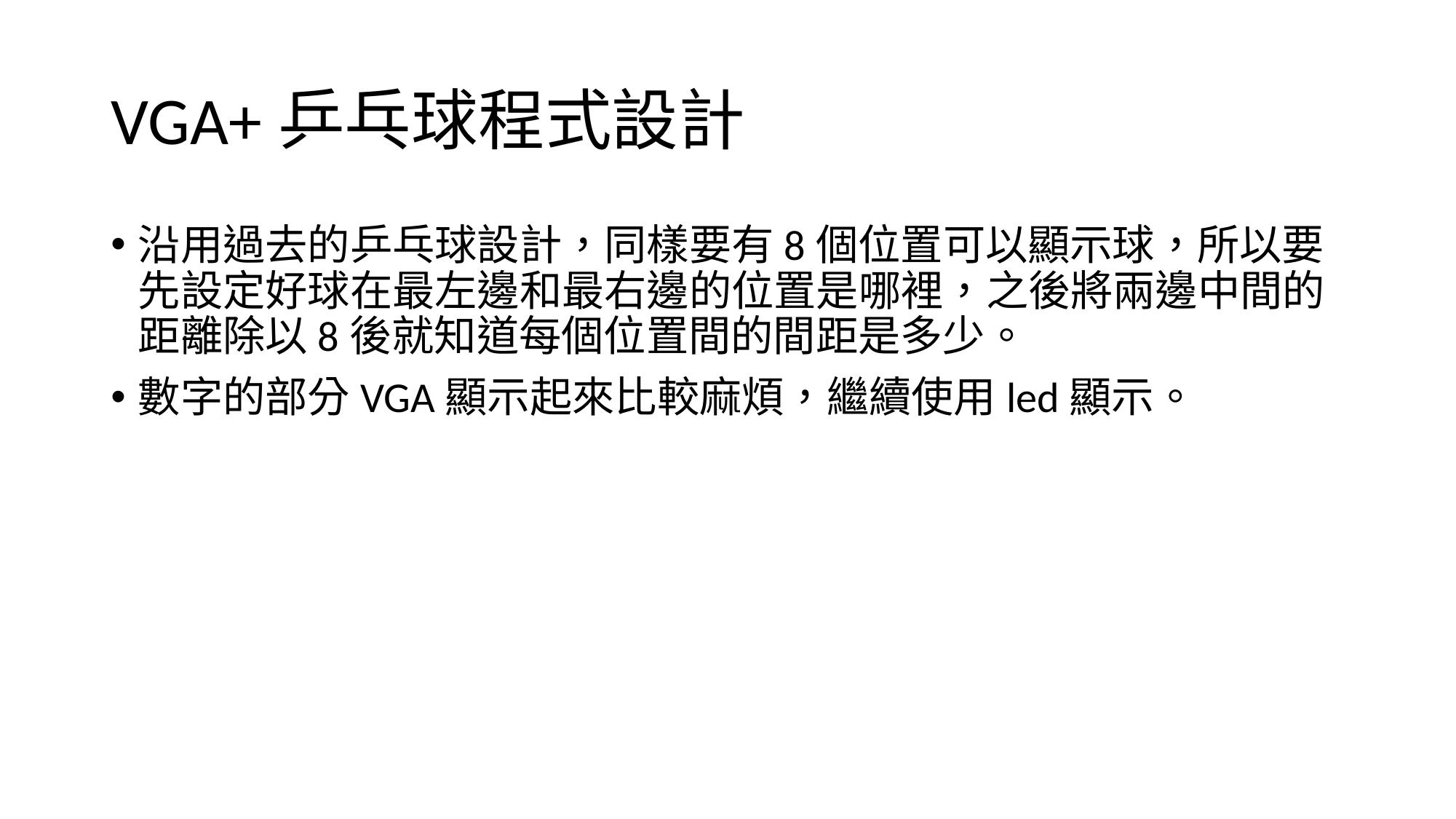

# VGA+乒乓球程式設計
沿用過去的乒乓球設計，同樣要有8個位置可以顯示球，所以要先設定好球在最左邊和最右邊的位置是哪裡，之後將兩邊中間的距離除以8後就知道每個位置間的間距是多少。
數字的部分VGA顯示起來比較麻煩，繼續使用led顯示。